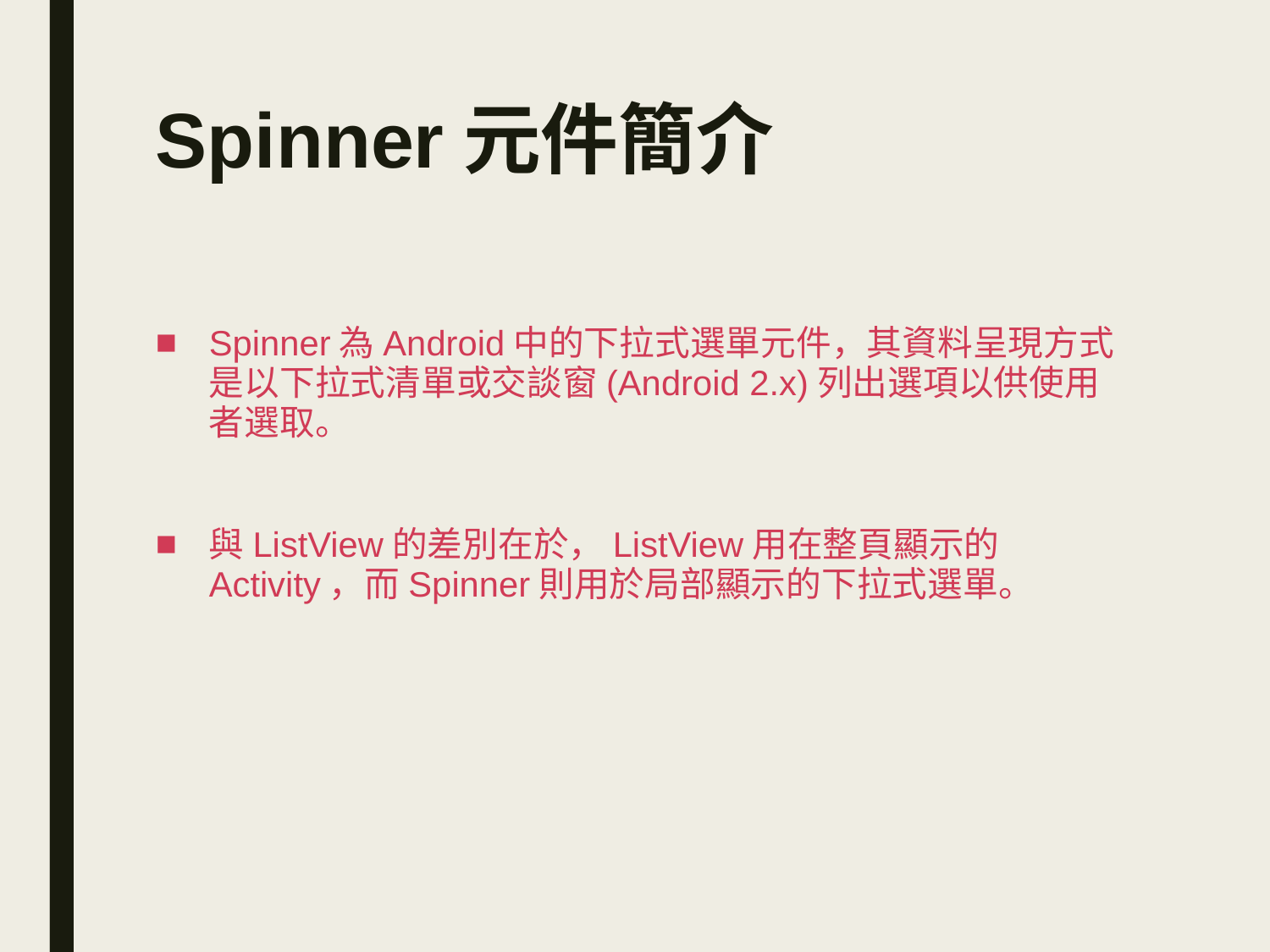

# Spinner元件簡介
Spinner為Android中的下拉式選單元件，其資料呈現方式是以下拉式清單或交談窗(Android 2.x)列出選項以供使用者選取。

與ListView的差別在於，ListView用在整頁顯示的Activity，而Spinner則用於局部顯示的下拉式選單。